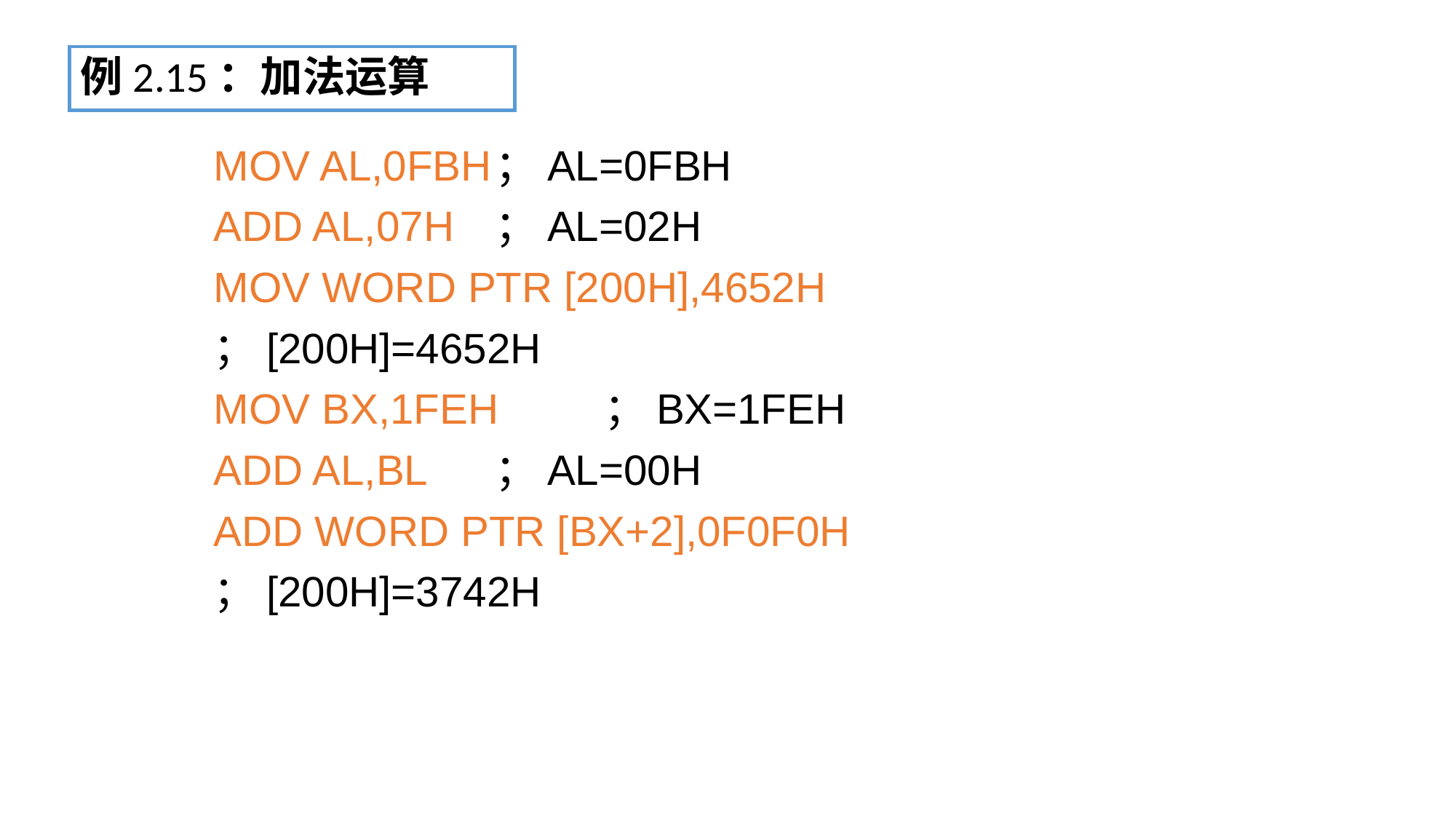

# 例2.15：加法运算
MOV AL,0FBH	；AL=0FBH
ADD AL,07H	；AL=02H
MOV WORD PTR [200H],4652H
；[200H]=4652H
MOV BX,1FEH	；BX=1FEH
ADD AL,BL	；AL=00H
ADD WORD PTR [BX+2],0F0F0H
；[200H]=3742H